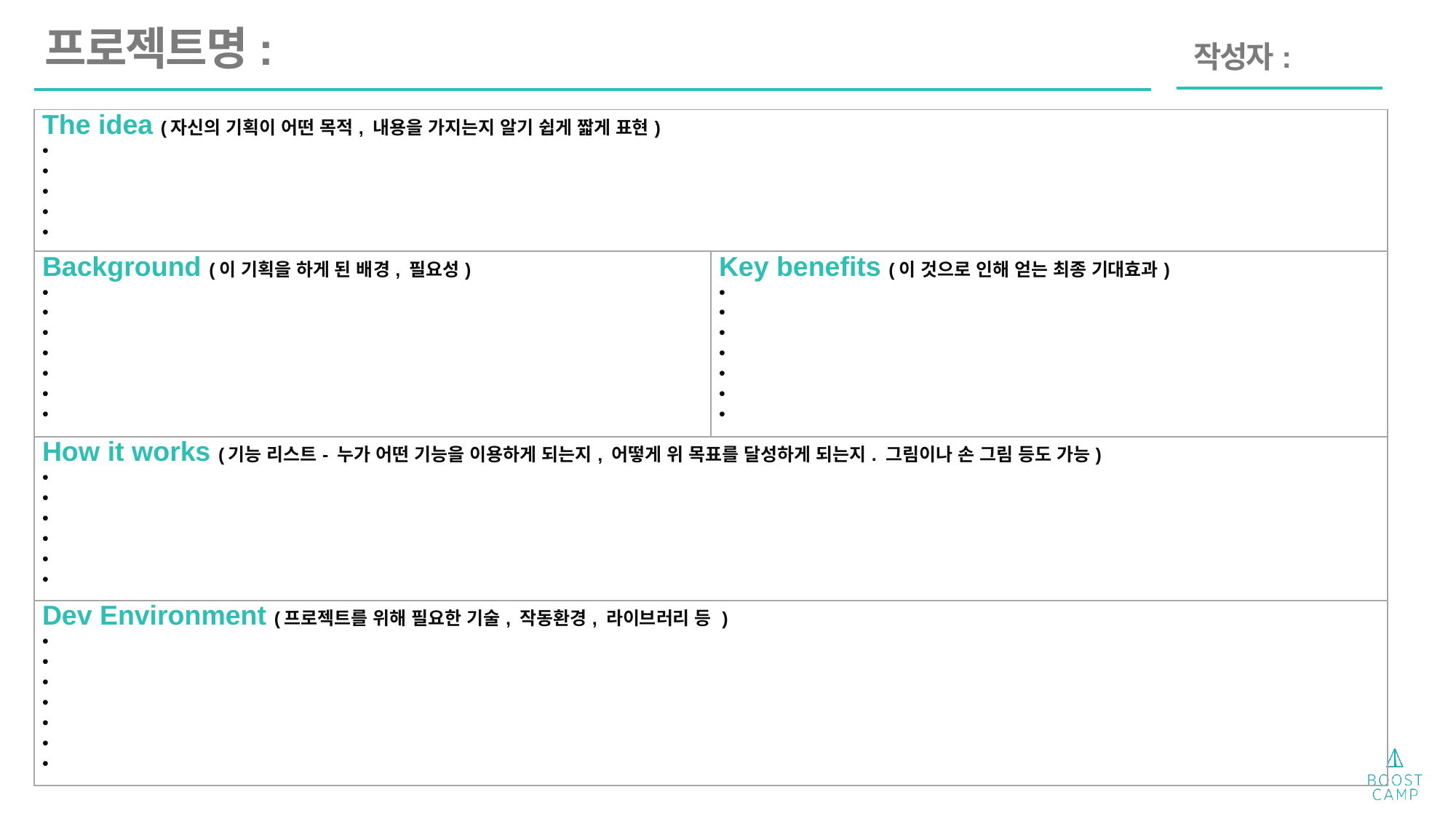

프로젝트명:
작성자:
| The idea (자신의 기획이 어떤 목적, 내용을 가지는지 알기 쉽게 짧게 표현) |  |
| --- | --- |
| Background (이 기획을 하게 된 배경, 필요성) | Key benefits (이 것으로 인해 얻는 최종 기대효과) |
| How it works (기능 리스트- 누가 어떤 기능을 이용하게 되는지, 어떻게 위 목표를 달성하게 되는지. 그림이나 손 그림 등도 가능) |  |
| Dev Environment (프로젝트를 위해 필요한 기술, 작동환경, 라이브러리 등 ) |  |